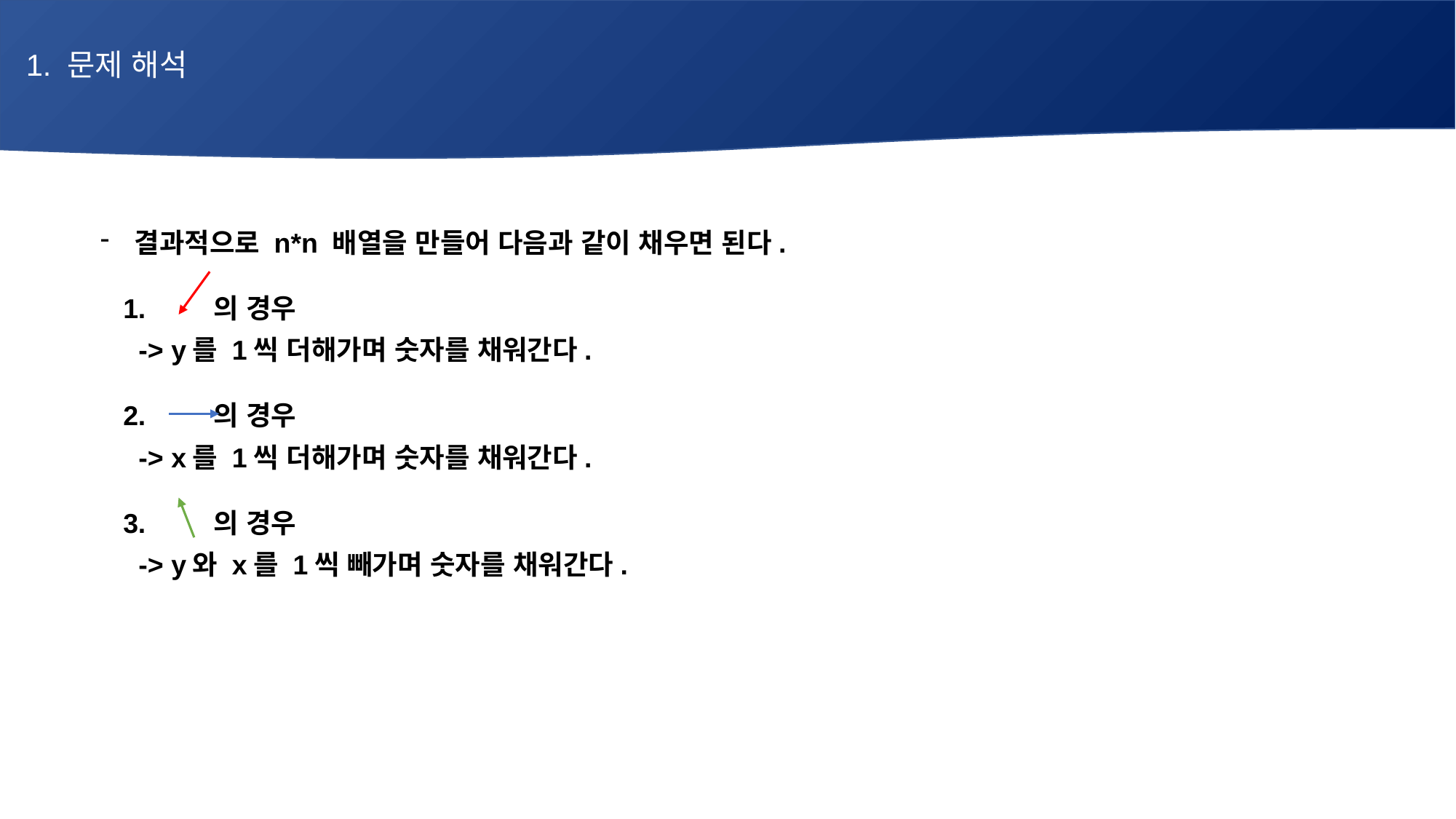

1. 문제 해석
# 매주 1 과제 LV2
결과적으로 n*n 배열을 만들어 다음과 같이 채우면 된다.

   1.        의 경우

     -> y를 1씩 더해가며 숫자를 채워간다.

   2.        의 경우

     -> x를 1씩 더해가며 숫자를 채워간다.

   3.        의 경우

     -> y와 x를 1씩 빼가며 숫자를 채워간다.